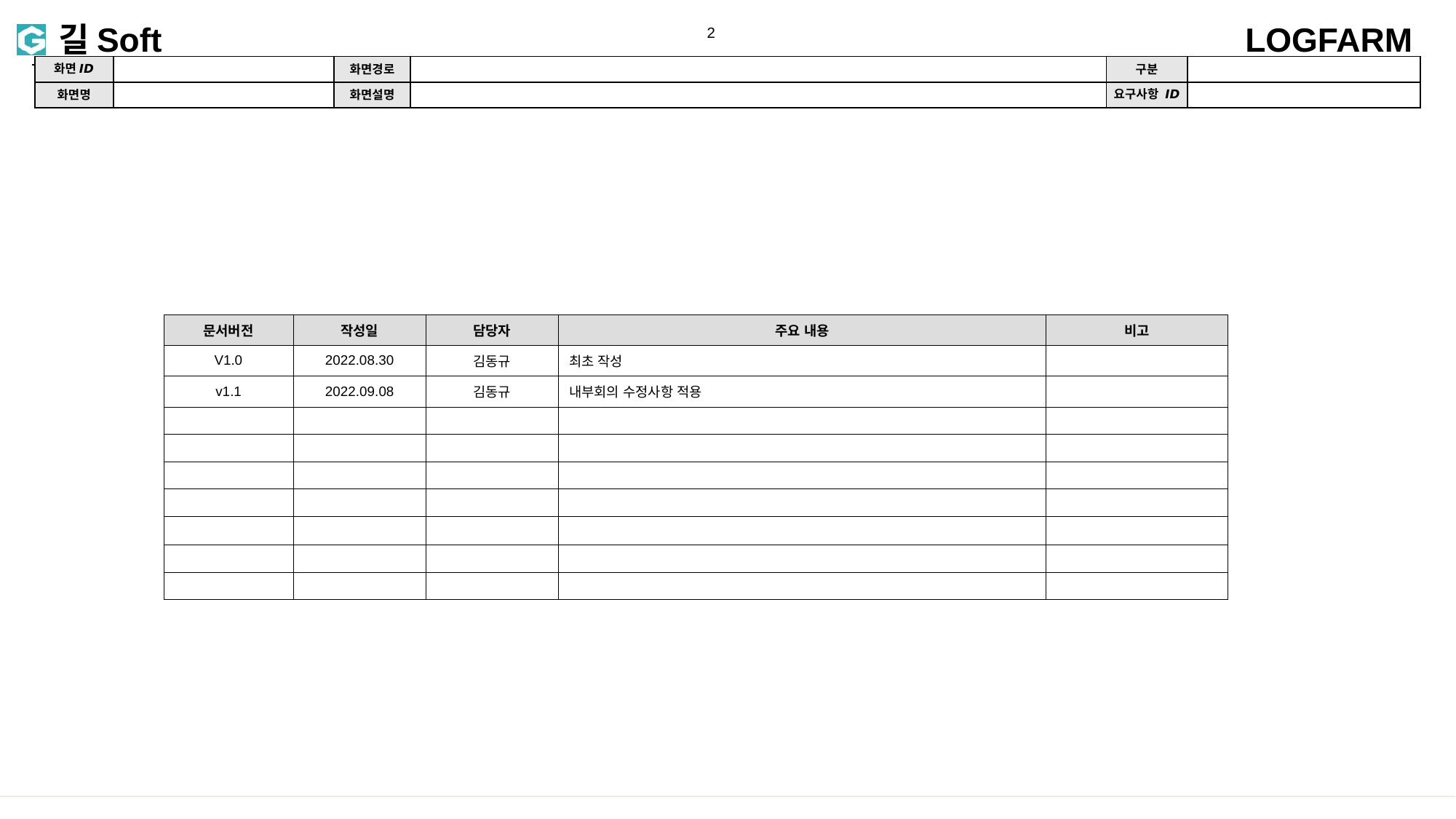

| 문서버전 | 작성일 | 담당자 | 주요 내용 | 비고 |
| --- | --- | --- | --- | --- |
| V1.0 | 2022.08.30 | 김동규 | 최초 작성 |  |
| v1.1 | 2022.09.08 | 김동규 | 내부회의 수정사항 적용 |  |
|  |  |  |  |  |
|  |  |  |  |  |
|  |  |  |  |  |
|  |  |  |  |  |
|  |  |  |  |  |
|  |  |  |  |  |
|  |  |  |  |  |